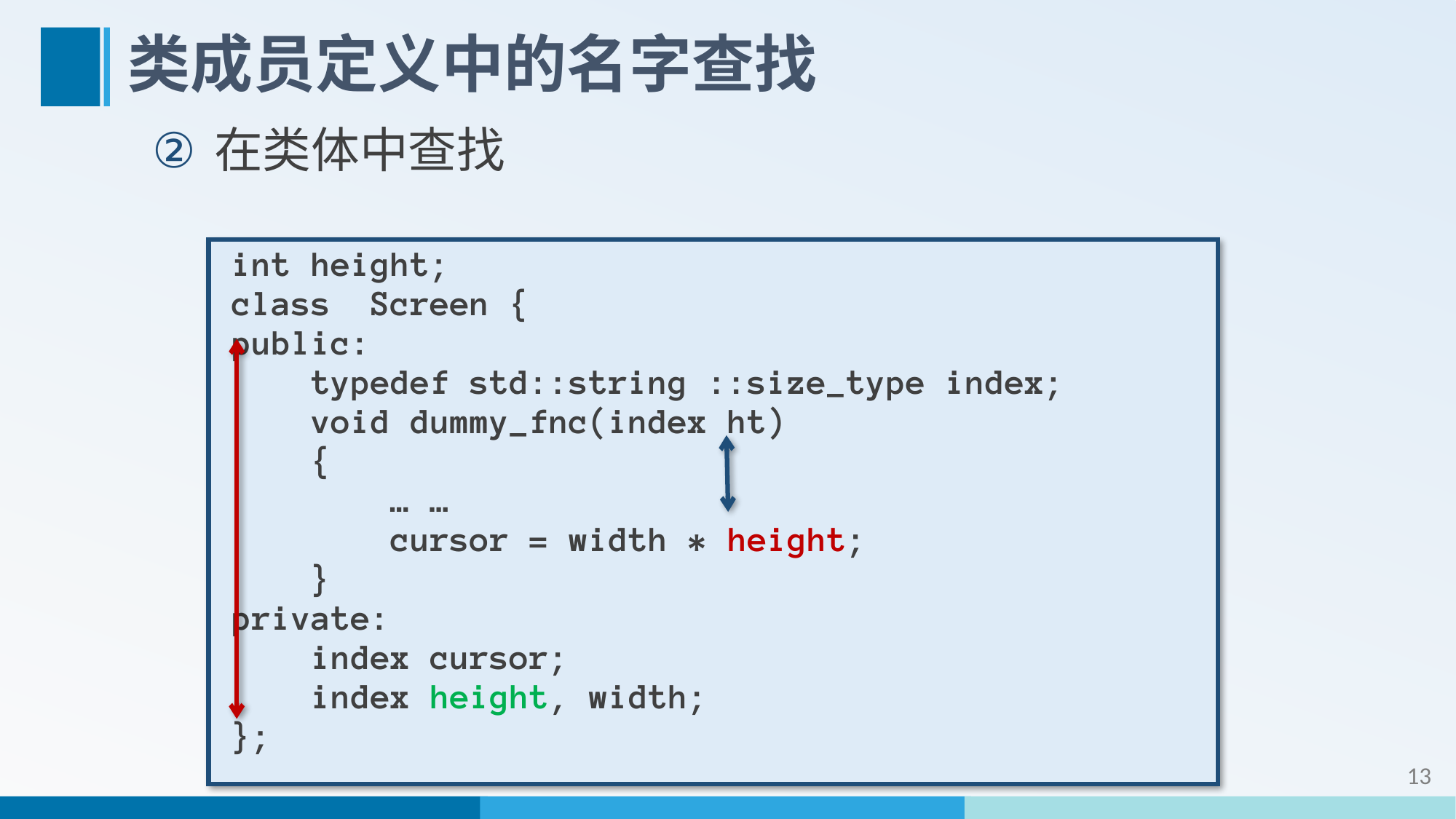

# 类成员定义中的名字查找
在类体中查找
int height;
class  Screen {
public:
    typedef std::string ::size_type index;
    void dummy_fnc(index ht)
    {
        … …
        cursor = width * height;
    }
private:
    index cursor;
    index height, width;
};